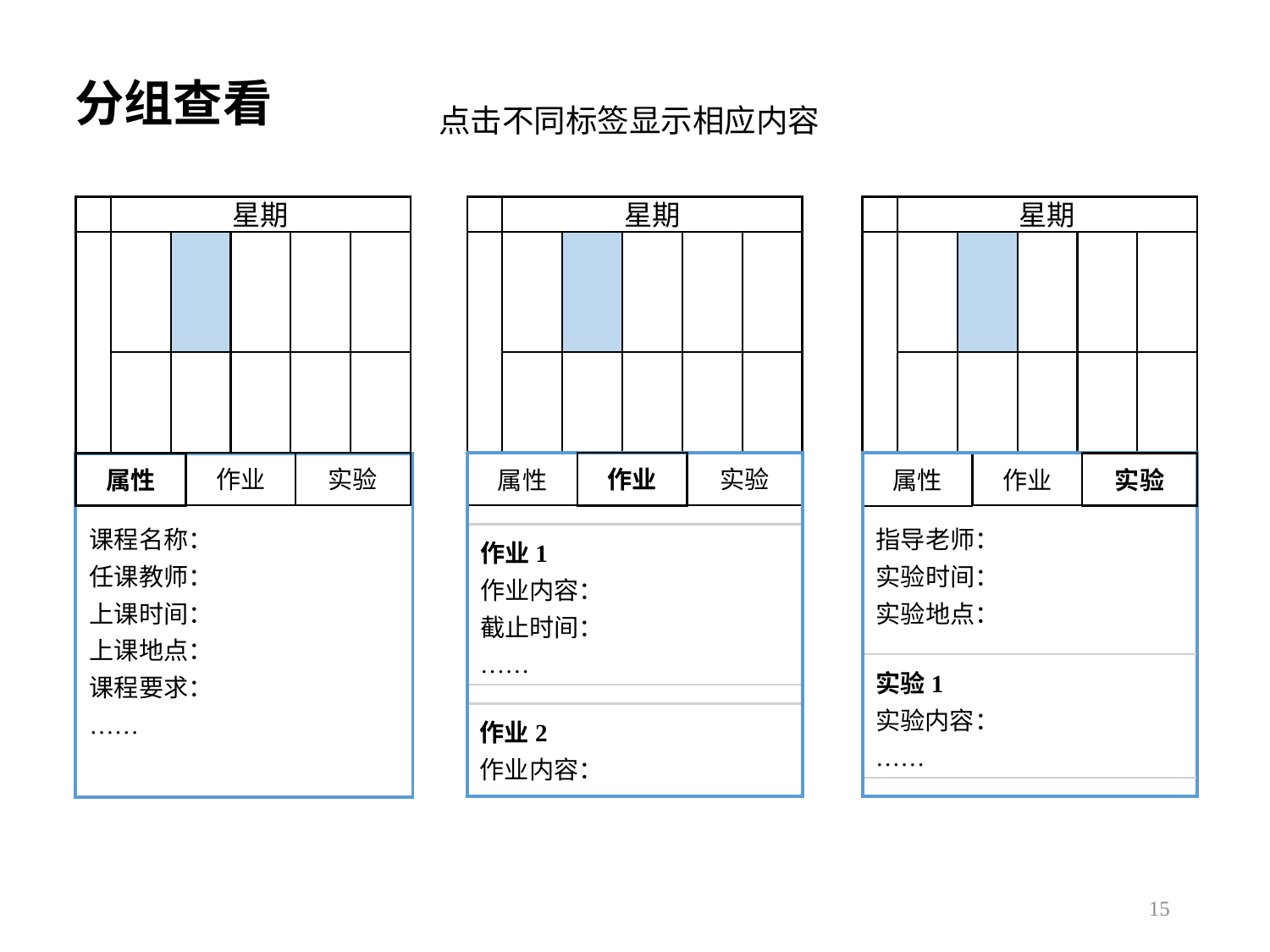

# 分组查看
点击不同标签显示相应内容
星期
星期

星期

时间
时间

时间

作业
实验
作业
实验
作业
实验
属性
属性

属性

课程名称：
任课教师：
上课时间：
上课地点：
课程要求：
……
指导老师：
实验时间：
实验地点：
作业1
作业内容：
截止时间：
……

实验1
实验内容：
……
作业2
作业内容：

15